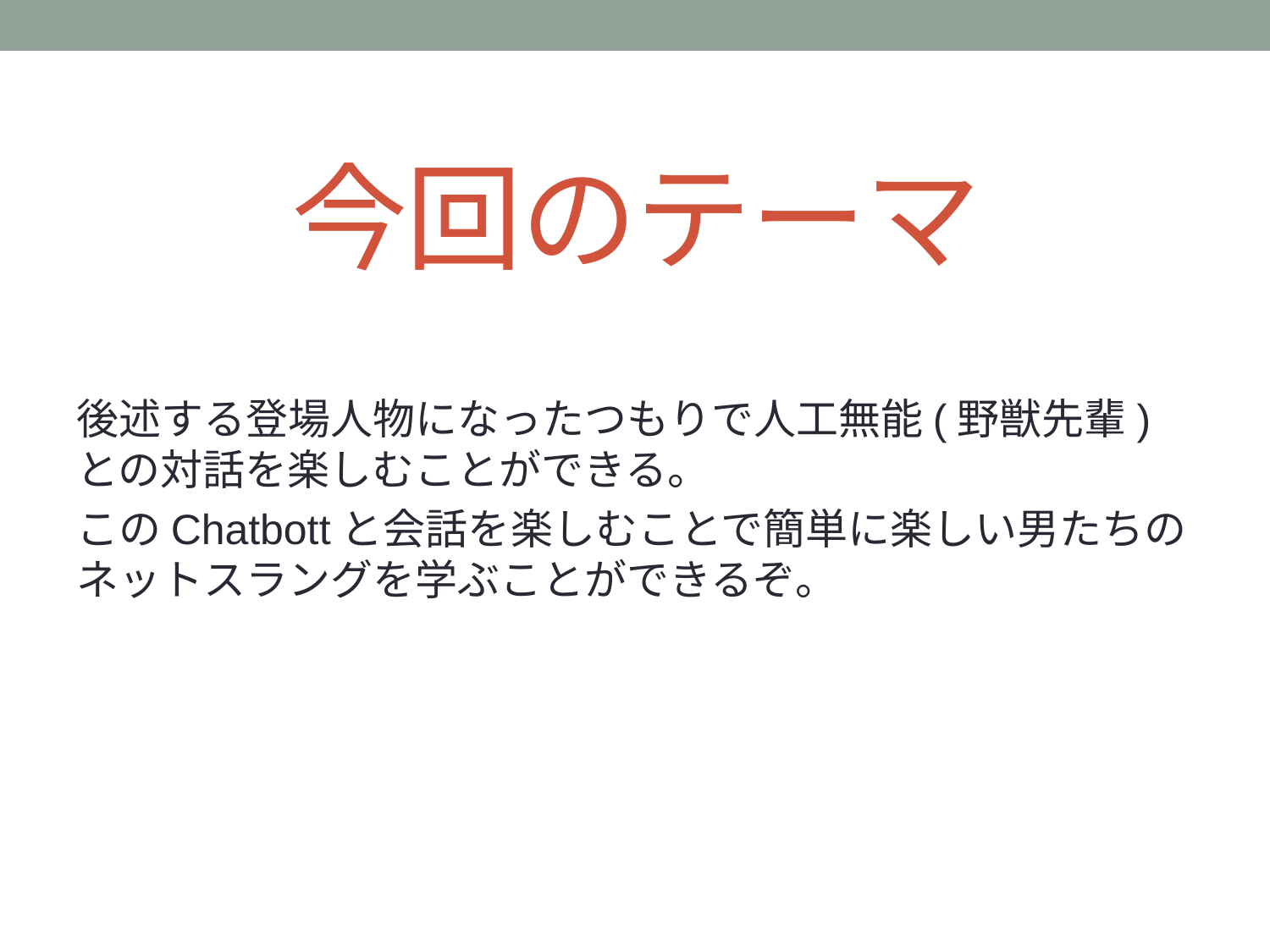

# 今回のテーマ
後述する登場人物になったつもりで人工無能(野獣先輩)との対話を楽しむことができる。
このChatbottと会話を楽しむことで簡単に楽しい男たちのネットスラングを学ぶことができるぞ。